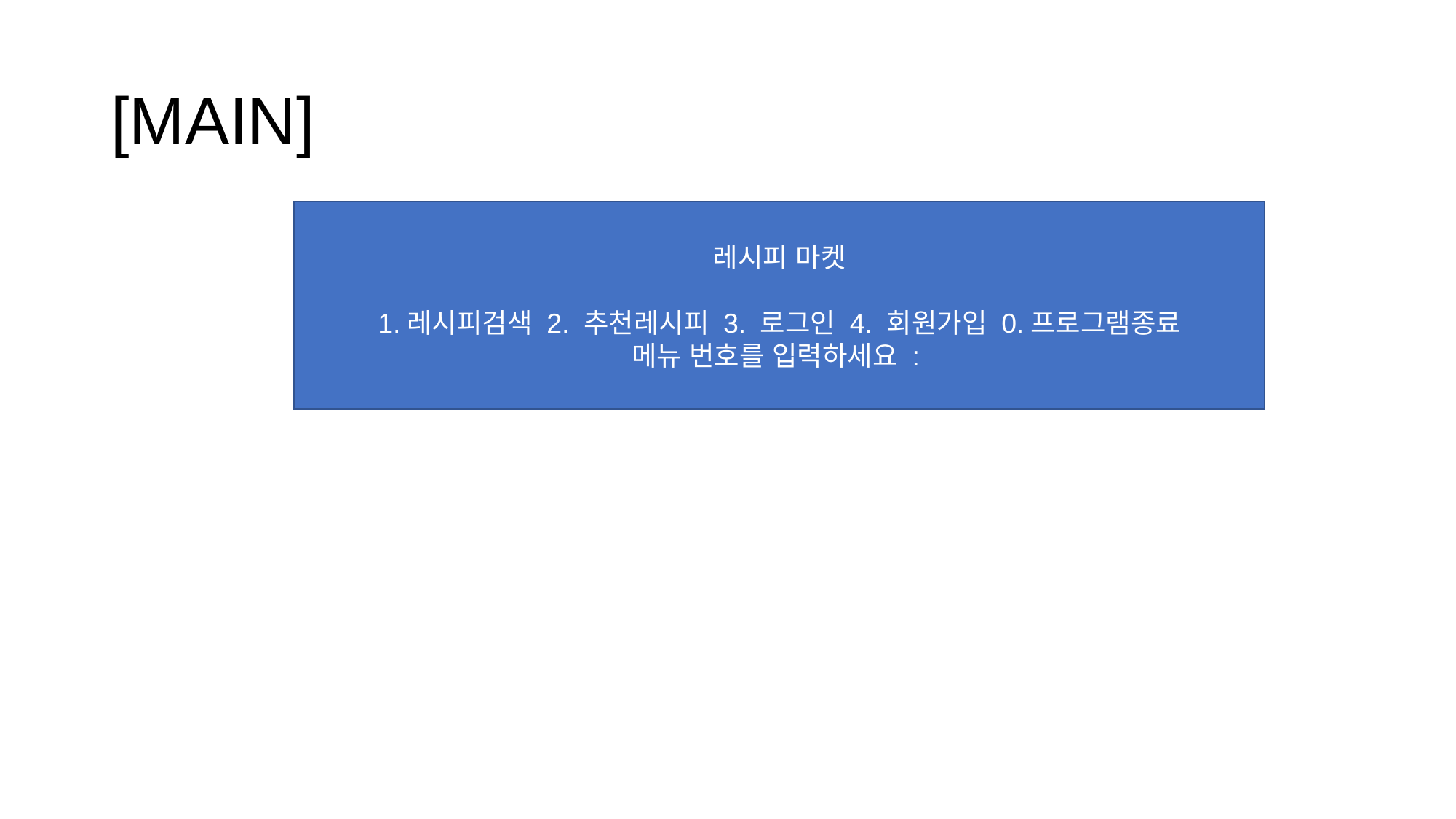

# [MAIN]
레시피 마켓

1.레시피검색 2. 추천레시피 3. 로그인 4. 회원가입 0.프로그램종료
메뉴 번호를 입력하세요 :